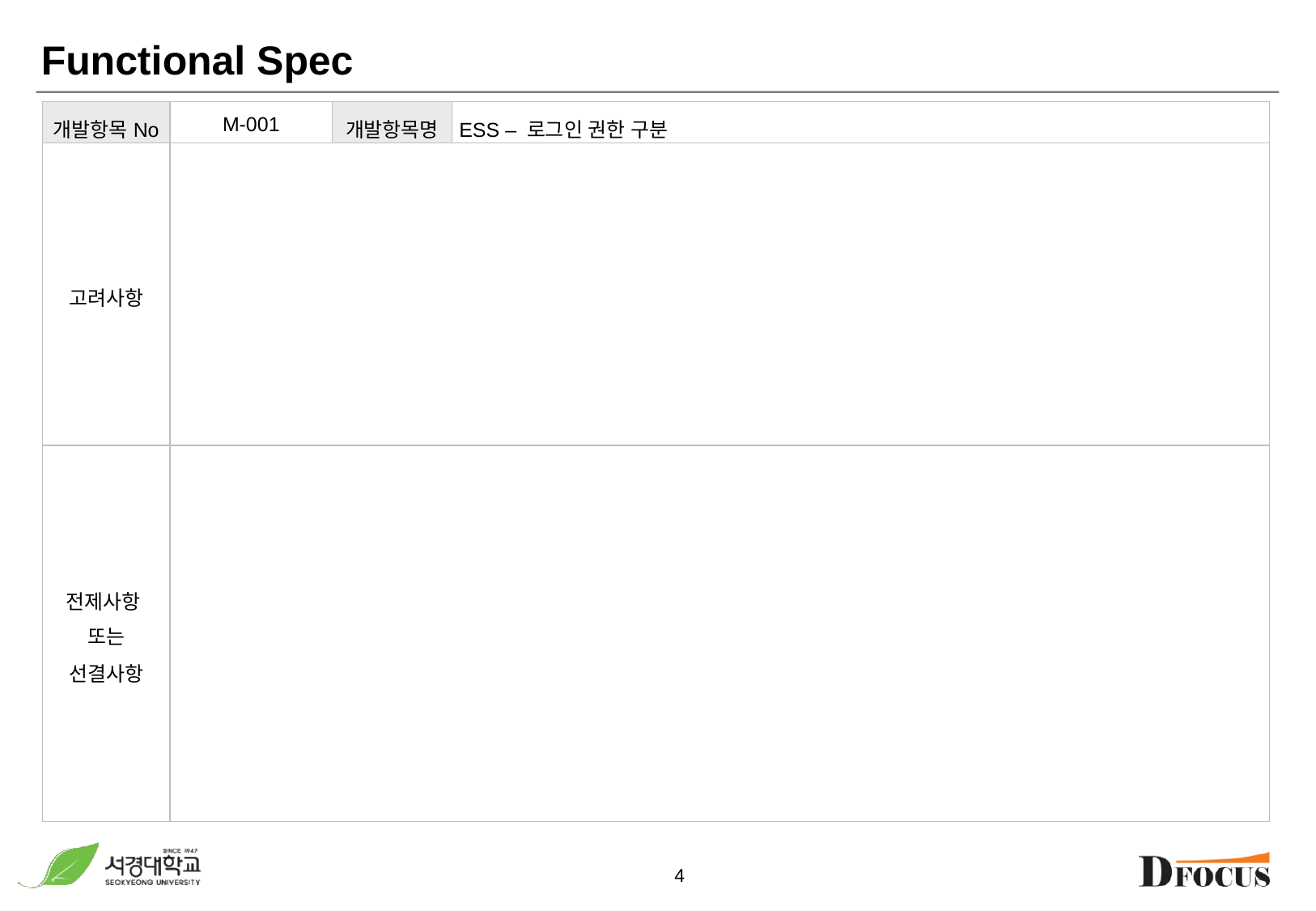

Functional Spec
| 개발항목No | M-001 | 개발항목명 | ESS – 로그인 권한 구분 |
| --- | --- | --- | --- |
| 고려사항 |  |  |  |
| 전제사항 또는 선결사항 |  |  |  |